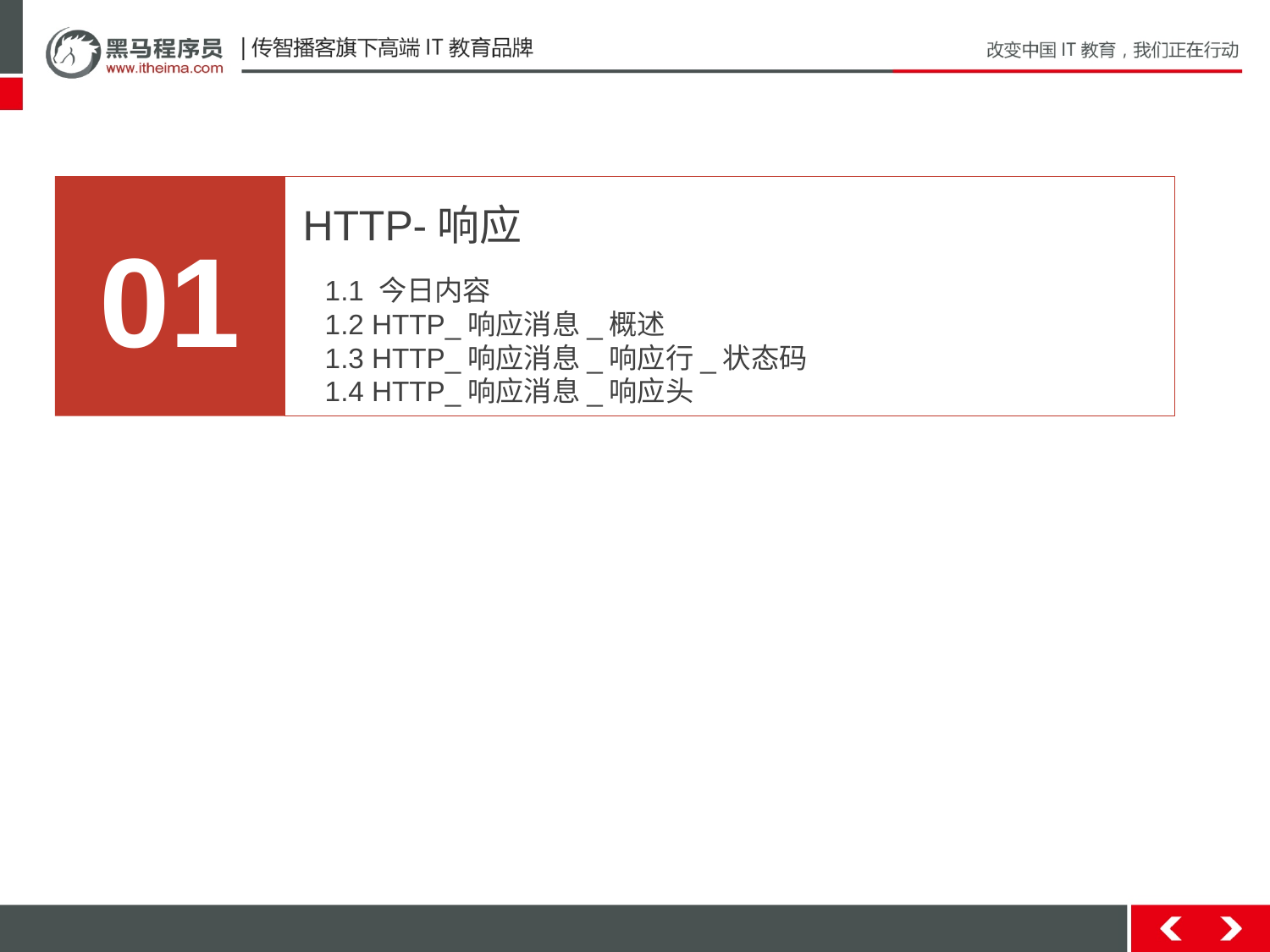

01

HTTP-响应
1.1 今日内容
1.2 HTTP_响应消息_概述
1.3 HTTP_响应消息_响应行_状态码
1.4 HTTP_响应消息_响应头